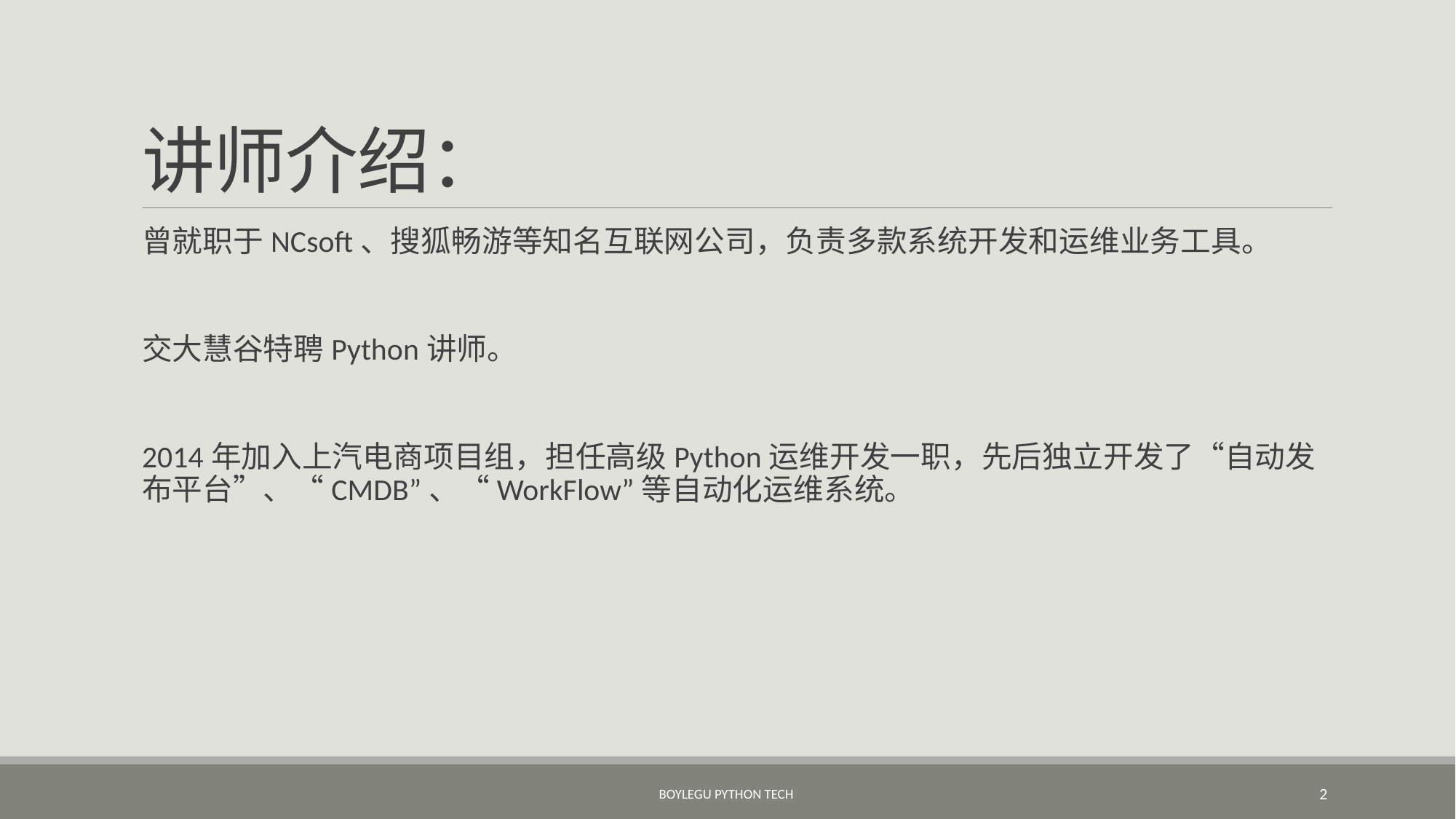

# 讲师介绍：
曾就职于NCsoft、搜狐畅游等知名互联网公司，负责多款系统开发和运维业务工具。

交大慧谷特聘Python讲师。

2014年加入上汽电商项目组，担任高级Python运维开发一职，先后独立开发了“自动发布平台”、“CMDB”、“WorkFlow”等自动化运维系统。

BoyleGu Python Tech
2